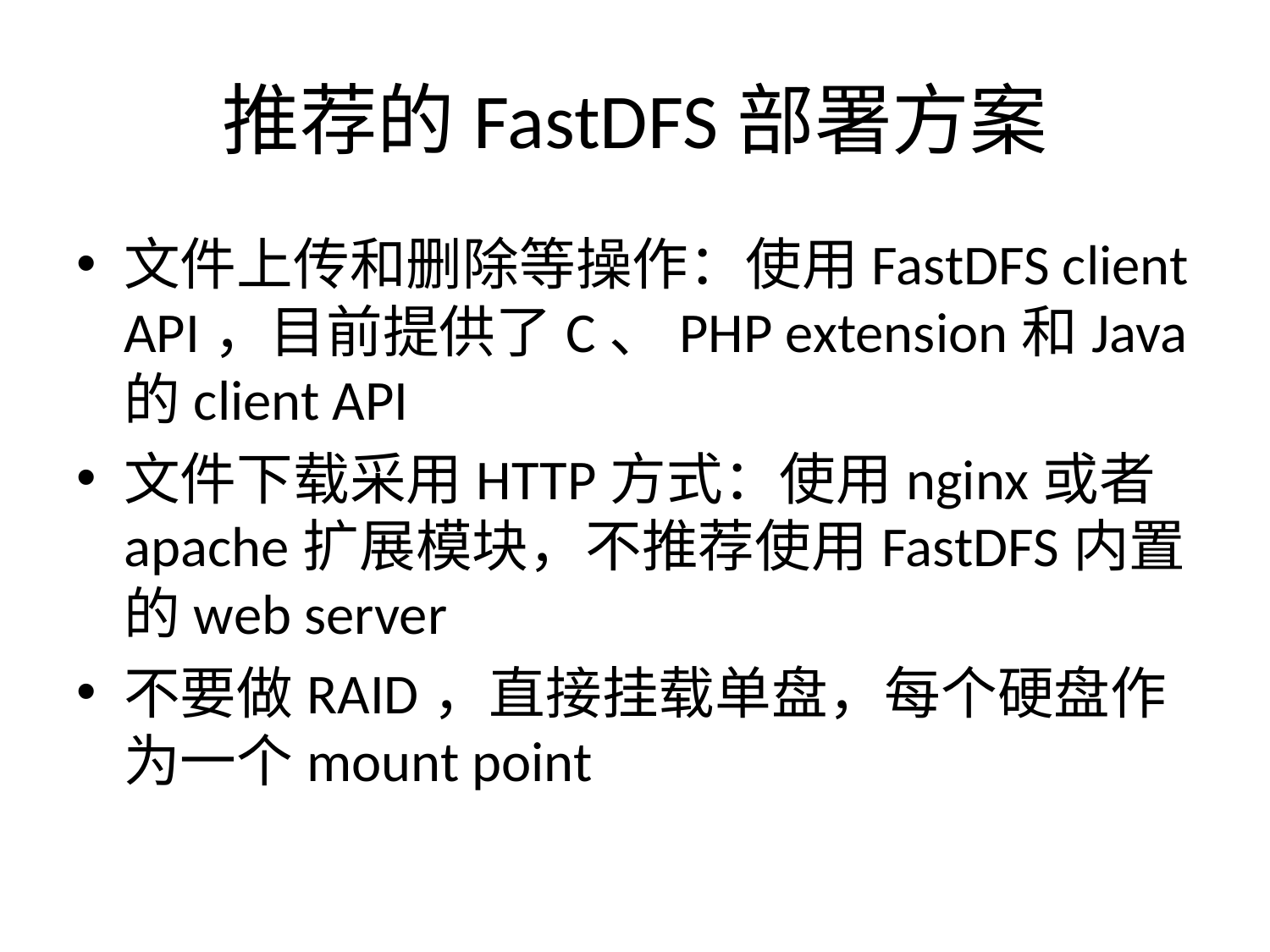

# 推荐的FastDFS部署方案
文件上传和删除等操作：使用FastDFS client API，目前提供了C、PHP extension和Java的client API
文件下载采用HTTP方式：使用nginx或者apache扩展模块，不推荐使用FastDFS内置的web server
不要做RAID，直接挂载单盘，每个硬盘作为一个mount point